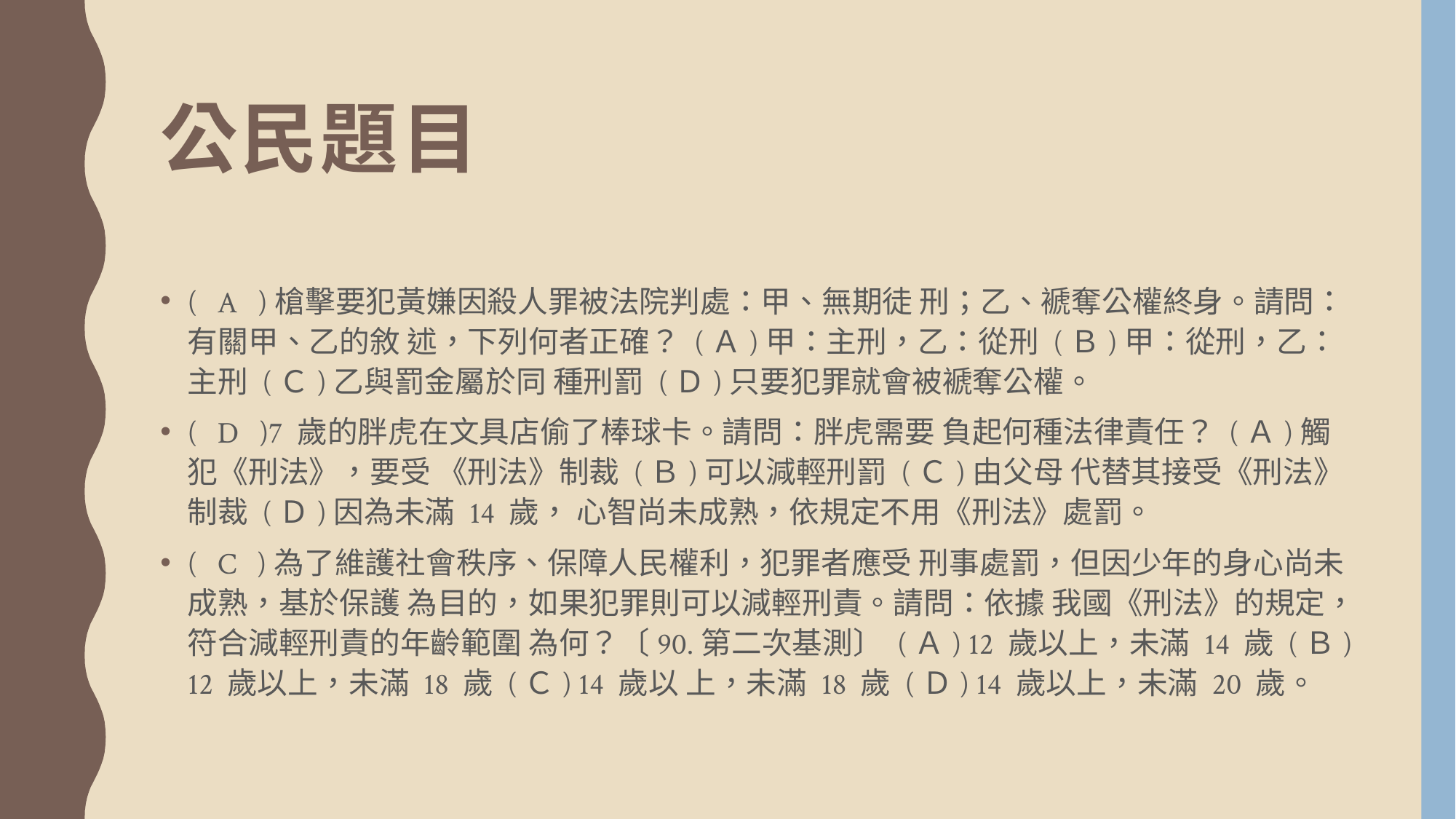

# 公民題目
(   A   )槍擊要犯黃嫌因殺人罪被法院判處：甲、無期徒 刑；乙、褫奪公權終身。請問：有關甲、乙的敘 述，下列何者正確？ (Ａ)甲：主刑，乙：從刑 (Ｂ)甲：從刑，乙：主刑 (Ｃ)乙與罰金屬於同 種刑罰 (Ｄ)只要犯罪就會被褫奪公權。
(   D   )7 歲的胖虎在文具店偷了棒球卡。請問：胖虎需要 負起何種法律責任？ (Ａ)觸犯《刑法》，要受 《刑法》制裁 (Ｂ)可以減輕刑罰 (Ｃ)由父母 代替其接受《刑法》制裁 (Ｄ)因為未滿 14 歲， 心智尚未成熟，依規定不用《刑法》處罰。
(   C   )為了維護社會秩序、保障人民權利，犯罪者應受 刑事處罰，但因少年的身心尚未成熟，基於保護 為目的，如果犯罪則可以減輕刑責。請問：依據 我國《刑法》的規定，符合減輕刑責的年齡範圍 為何？〔90.第二次基測〕 (Ａ) 12 歲以上，未滿 14 歲 (Ｂ) 12 歲以上，未滿 18 歲 (Ｃ) 14 歲以 上，未滿 18 歲 (Ｄ) 14 歲以上，未滿 20 歲。